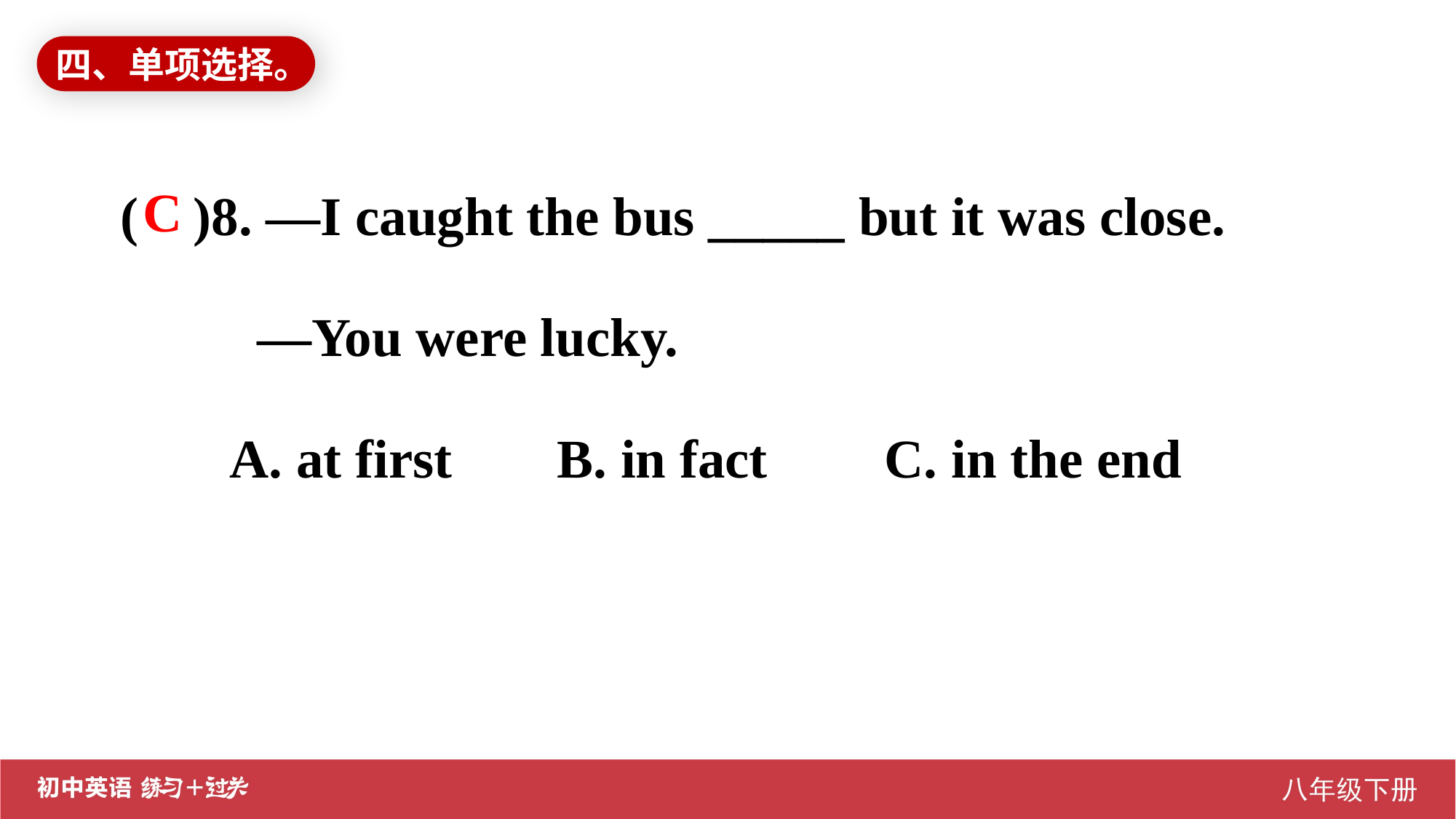

四、单项选择。
(    )8. —I caught the bus _____ but it was close.
	  —You were lucky.
	A. at first	B. in fact		C. in the end
C